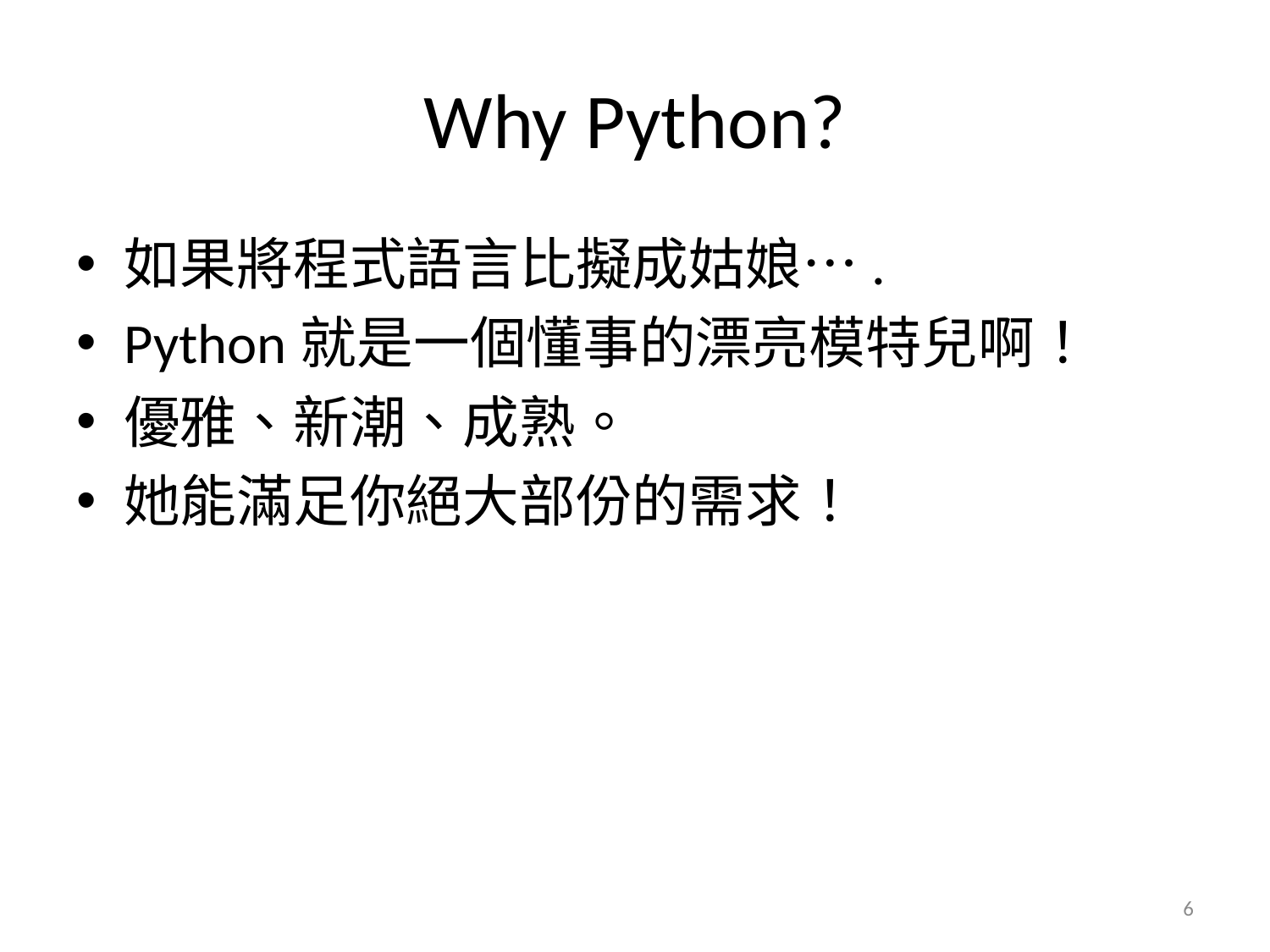

# Why Python?
如果將程式語言比擬成姑娘….
Python就是​​一個懂事的漂亮模特兒啊！
優雅、新潮、成熟。
她能滿足你絕大部份的需求！
6